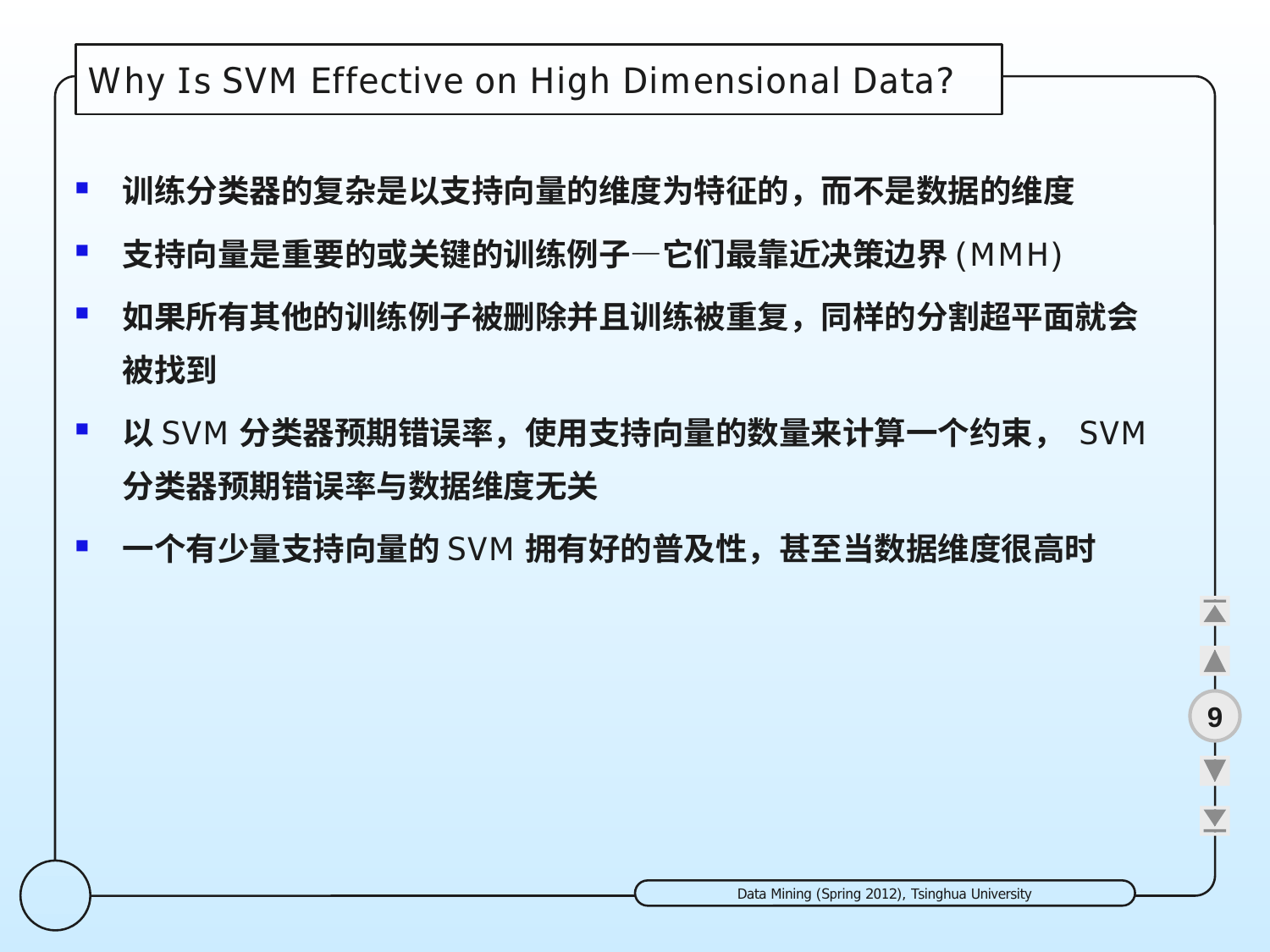

Why Is SVM Effective on High Dimensional Data?
训练分类器的复杂是以支持向量的维度为特征的，而不是数据的维度
支持向量是重要的或关键的训练例子—它们最靠近决策边界(MMH)
如果所有其他的训练例子被删除并且训练被重复，同样的分割超平面就会被找到
以SVM分类器预期错误率，使用支持向量的数量来计算一个约束， SVM分类器预期错误率与数据维度无关
一个有少量支持向量的SVM拥有好的普及性，甚至当数据维度很高时